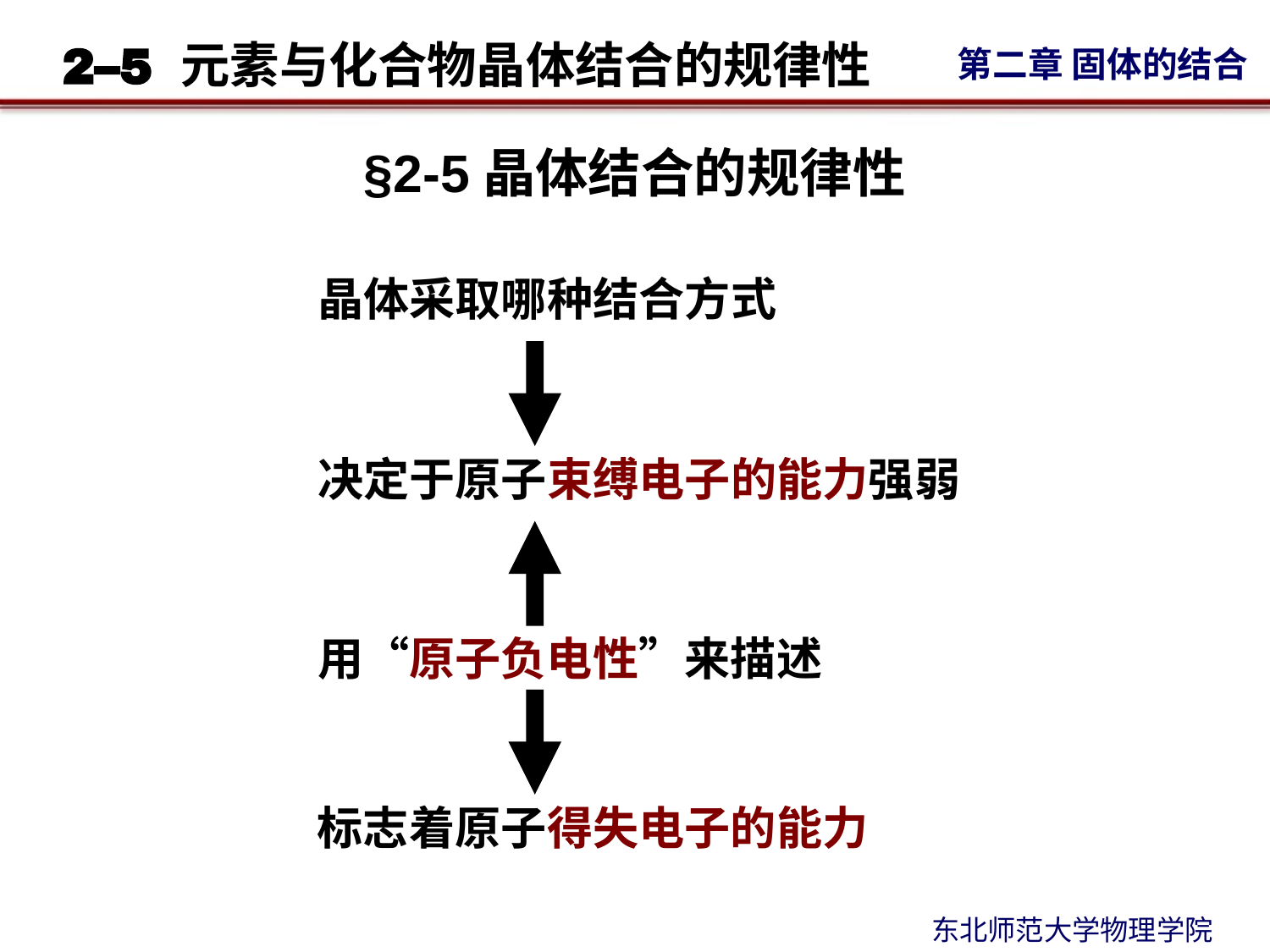

# §2-5晶体结合的规律性
晶体采取哪种结合方式

决定于原子束缚电子的能力强弱

用“原子负电性”来描述

标志着原子得失电子的能力